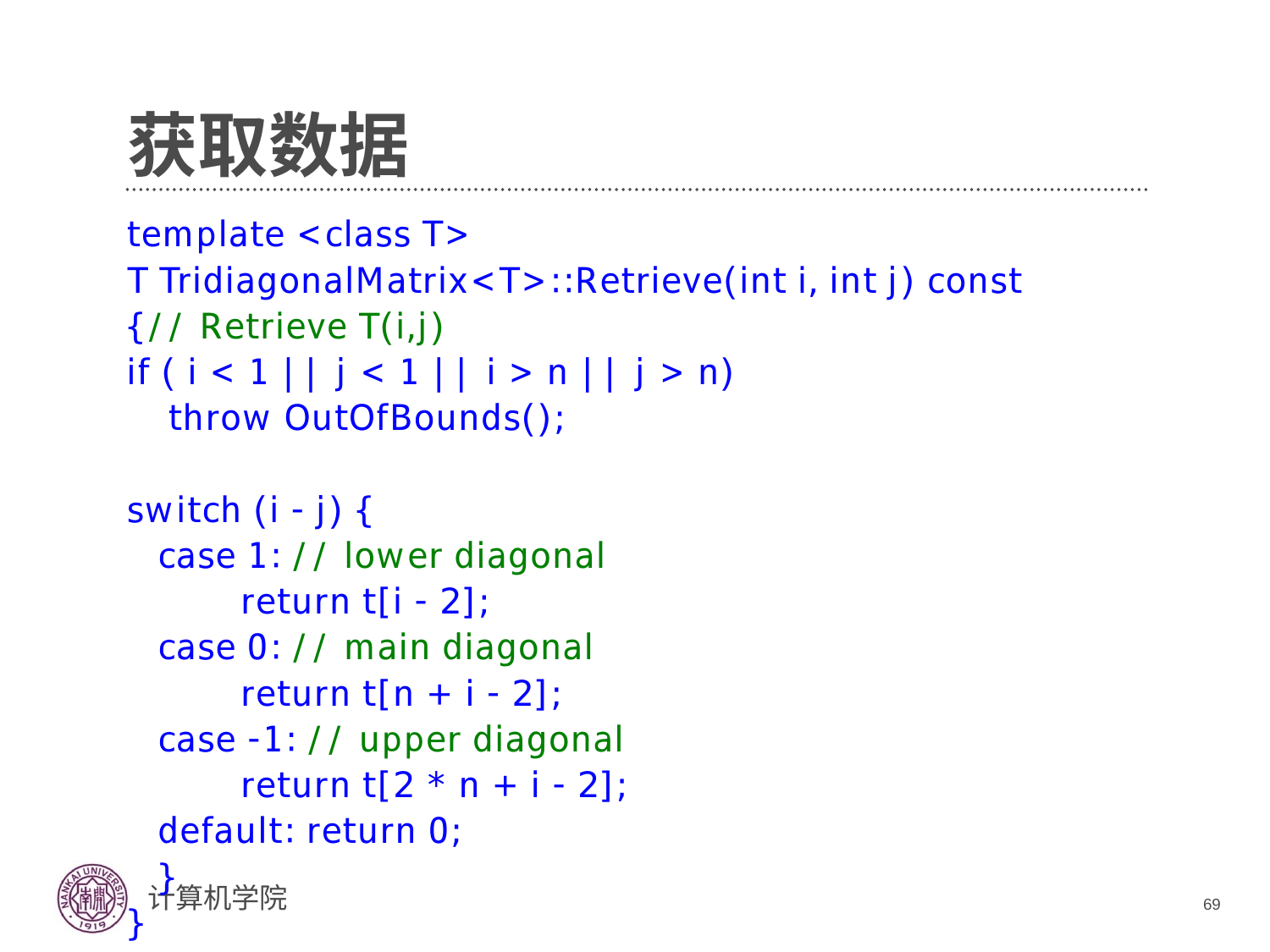

# 获取数据
template <class T>
T TridiagonalMatrix<T>::Retrieve(int i, int j) const
{// Retrieve T(i,j)
if ( i < 1 || j < 1 || i > n || j > n)
    throw OutOfBounds();

switch (i - j) {
   case 1: // lower diagonal
           return t[i - 2];
   case 0: // main diagonal
           return t[n + i - 2];
   case -1: // upper diagonal
           return t[2 * n + i - 2];
   default: return 0;
   }
}
69